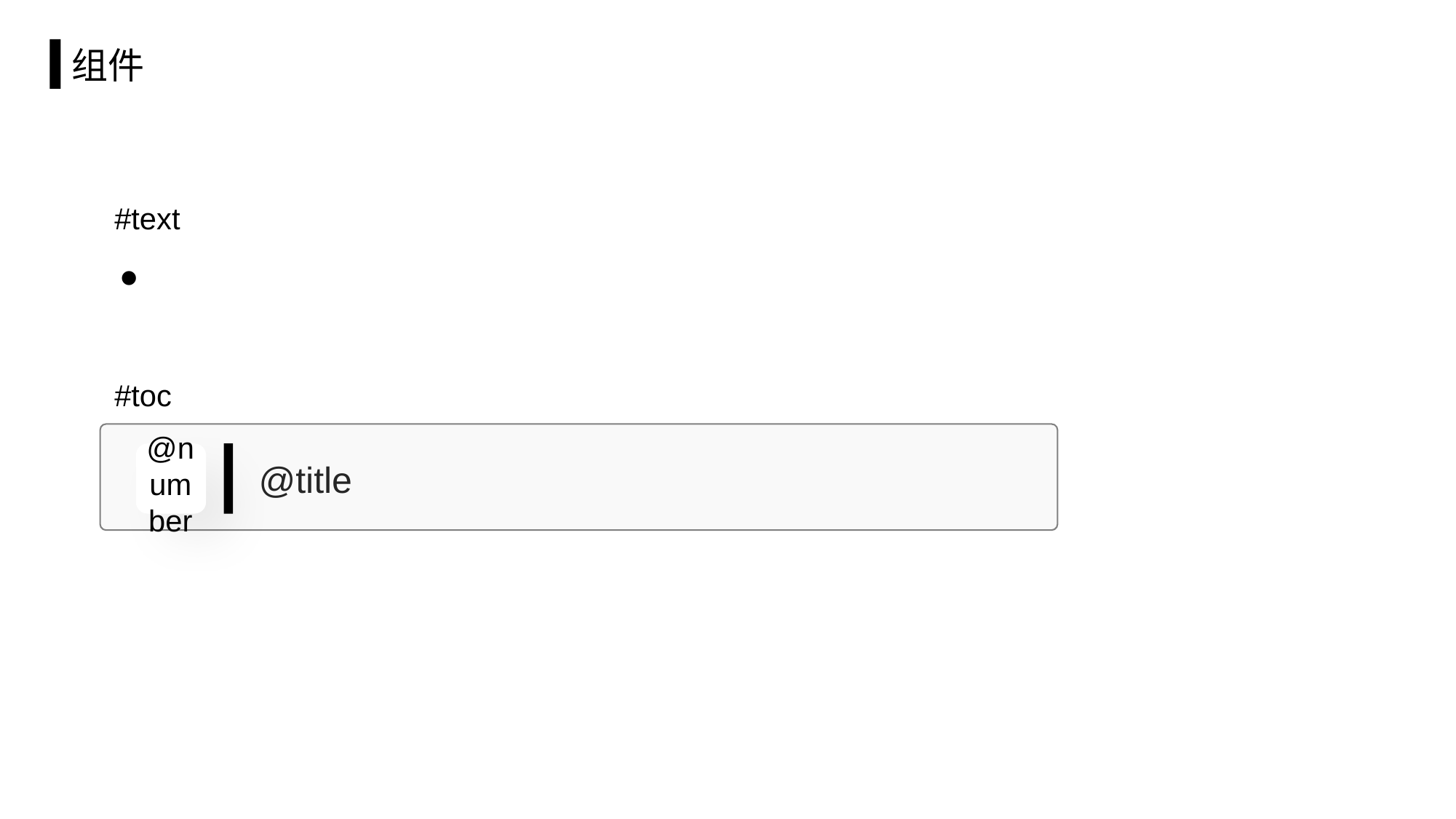

# 组件
#text
@text
#toc

@title
@number